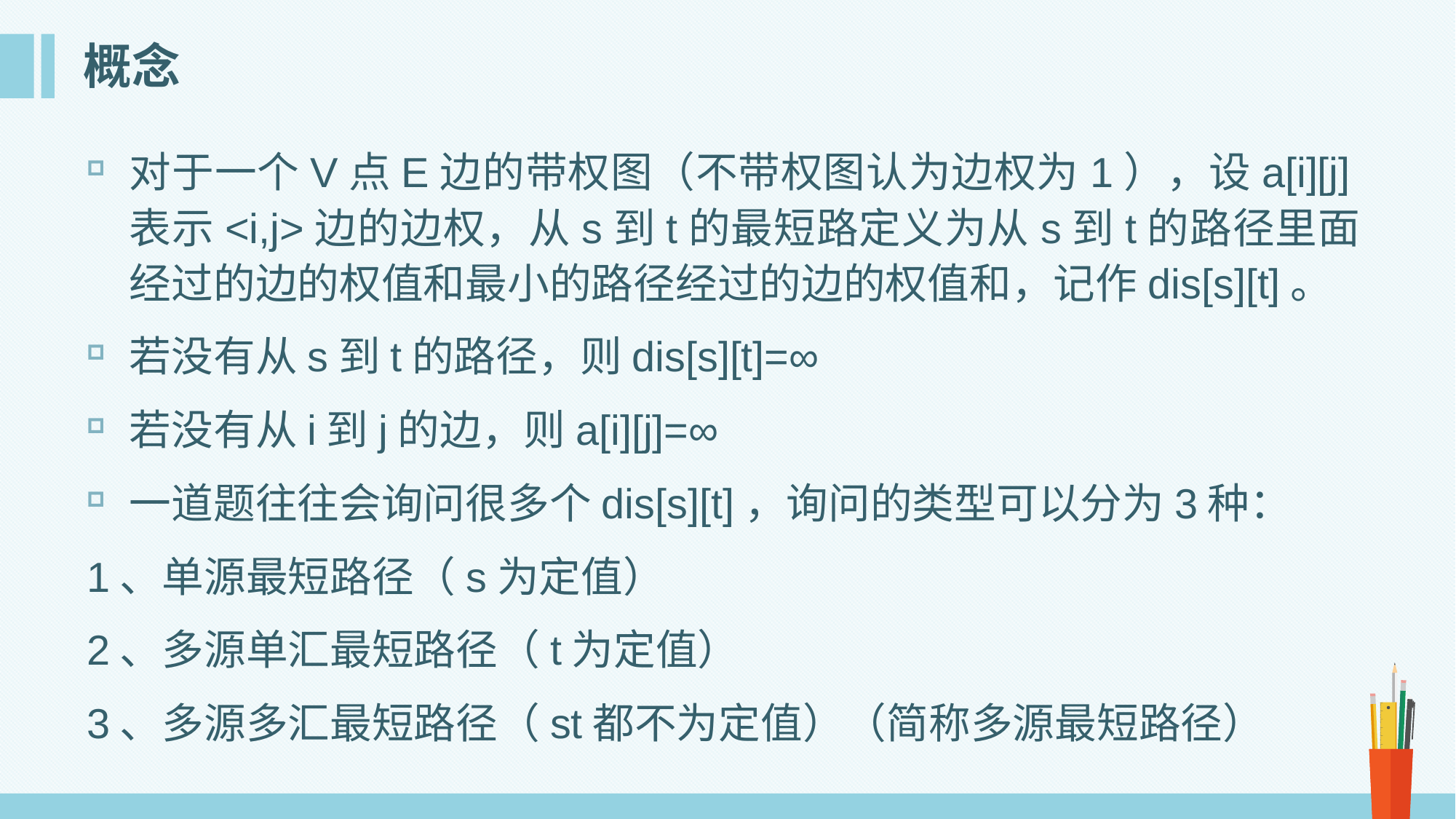

# 概念
对于一个V点E边的带权图（不带权图认为边权为1），设a[i][j]表示<i,j>边的边权，从s到t的最短路定义为从s到t的路径里面经过的边的权值和最小的路径经过的边的权值和，记作dis[s][t]。
若没有从s到t的路径，则dis[s][t]=∞
若没有从i到j的边，则a[i][j]=∞
一道题往往会询问很多个dis[s][t]，询问的类型可以分为3种：
1、单源最短路径（s为定值）
2、多源单汇最短路径（t为定值）
3、多源多汇最短路径（st都不为定值）（简称多源最短路径）